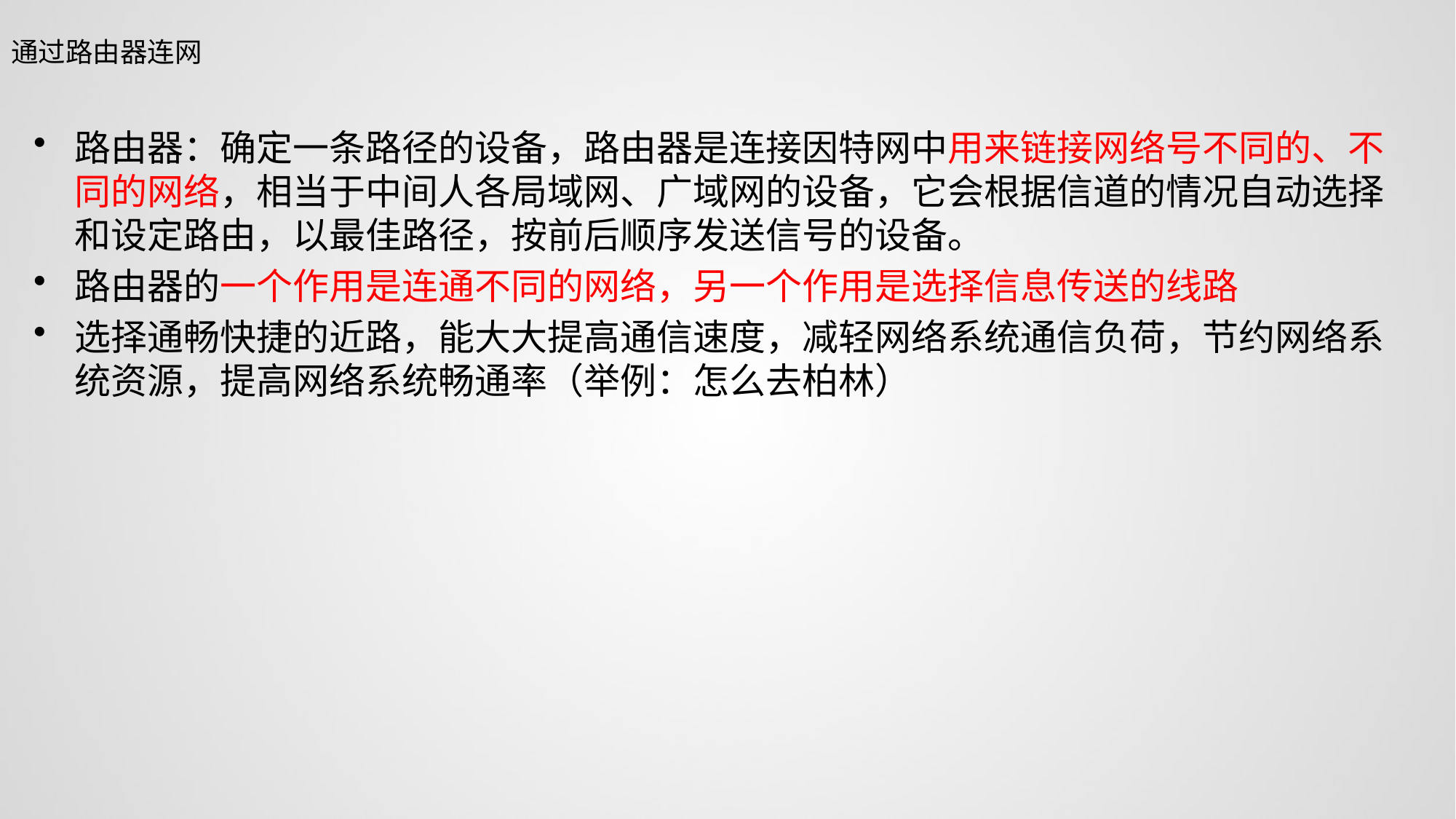

通过路由器连网
路由器：确定一条路径的设备，路由器是连接因特网中用来链接网络号不同的、不同的网络，相当于中间人各局域网、广域网的设备，它会根据信道的情况自动选择和设定路由，以最佳路径，按前后顺序发送信号的设备。
路由器的一个作用是连通不同的网络，另一个作用是选择信息传送的线路
选择通畅快捷的近路，能大大提高通信速度，减轻网络系统通信负荷，节约网络系统资源，提高网络系统畅通率（举例：怎么去柏林）